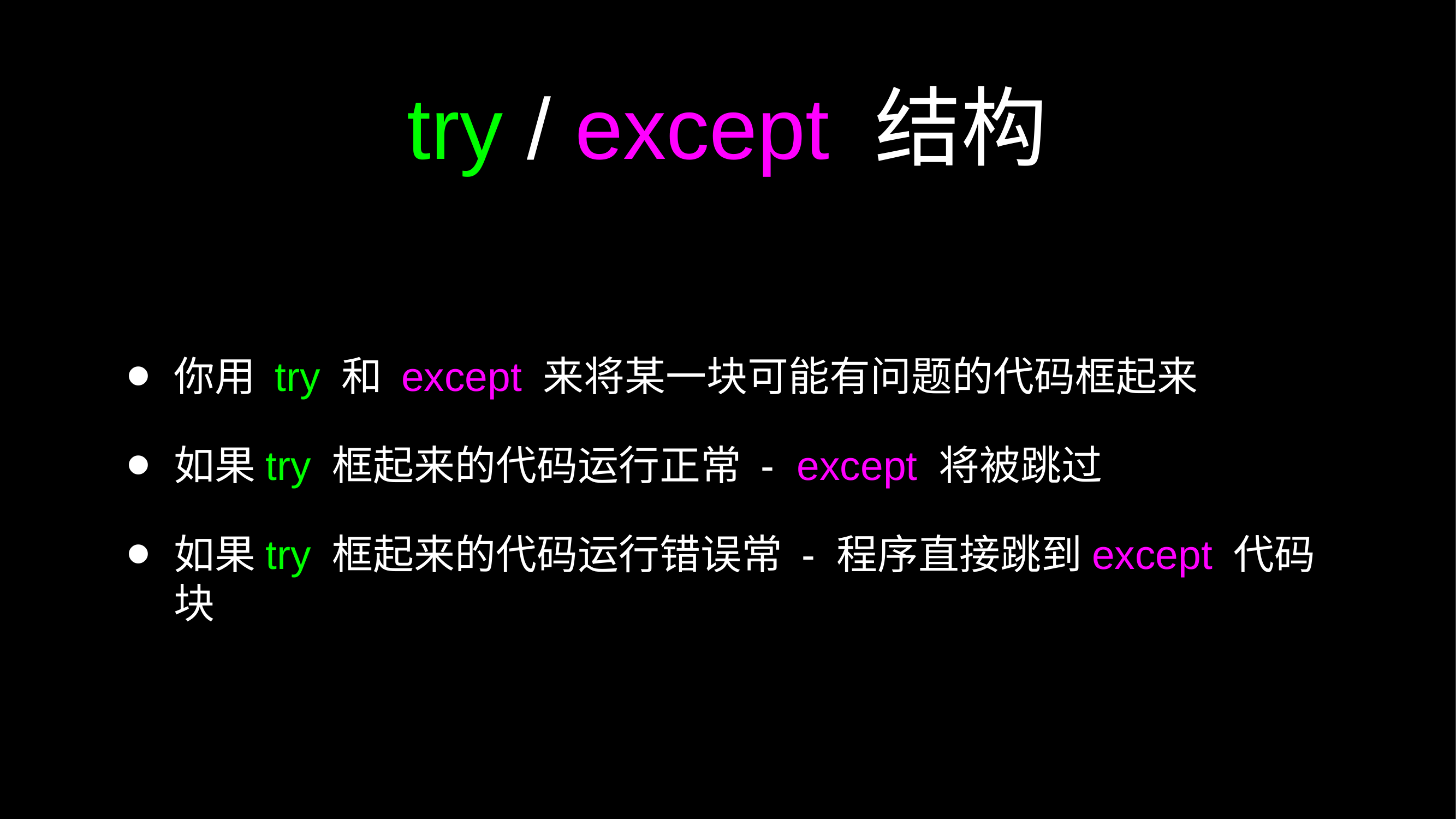

# try / except 结构
你用 try 和 except 来将某一块可能有问题的代码框起来
如果try 框起来的代码运行正常 -  except 将被跳过
如果try 框起来的代码运行错误常 - 程序直接跳到except 代码块